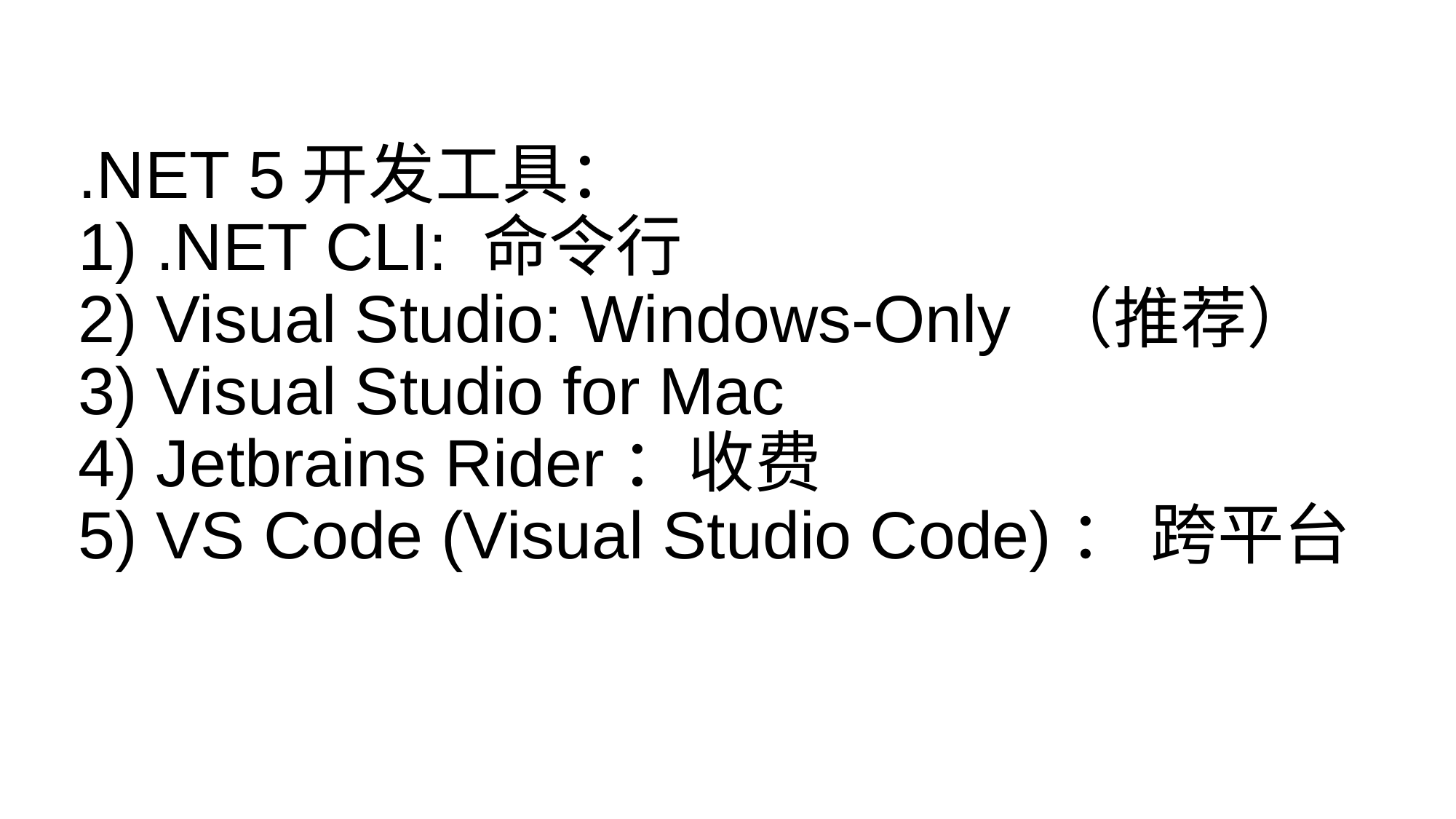

# .NET 5开发工具： 1) .NET CLI: 命令行 2) Visual Studio: Windows-Only （推荐） 3) Visual Studio for Mac 4) Jetbrains Rider：收费 5) VS Code (Visual Studio Code)： 跨平台